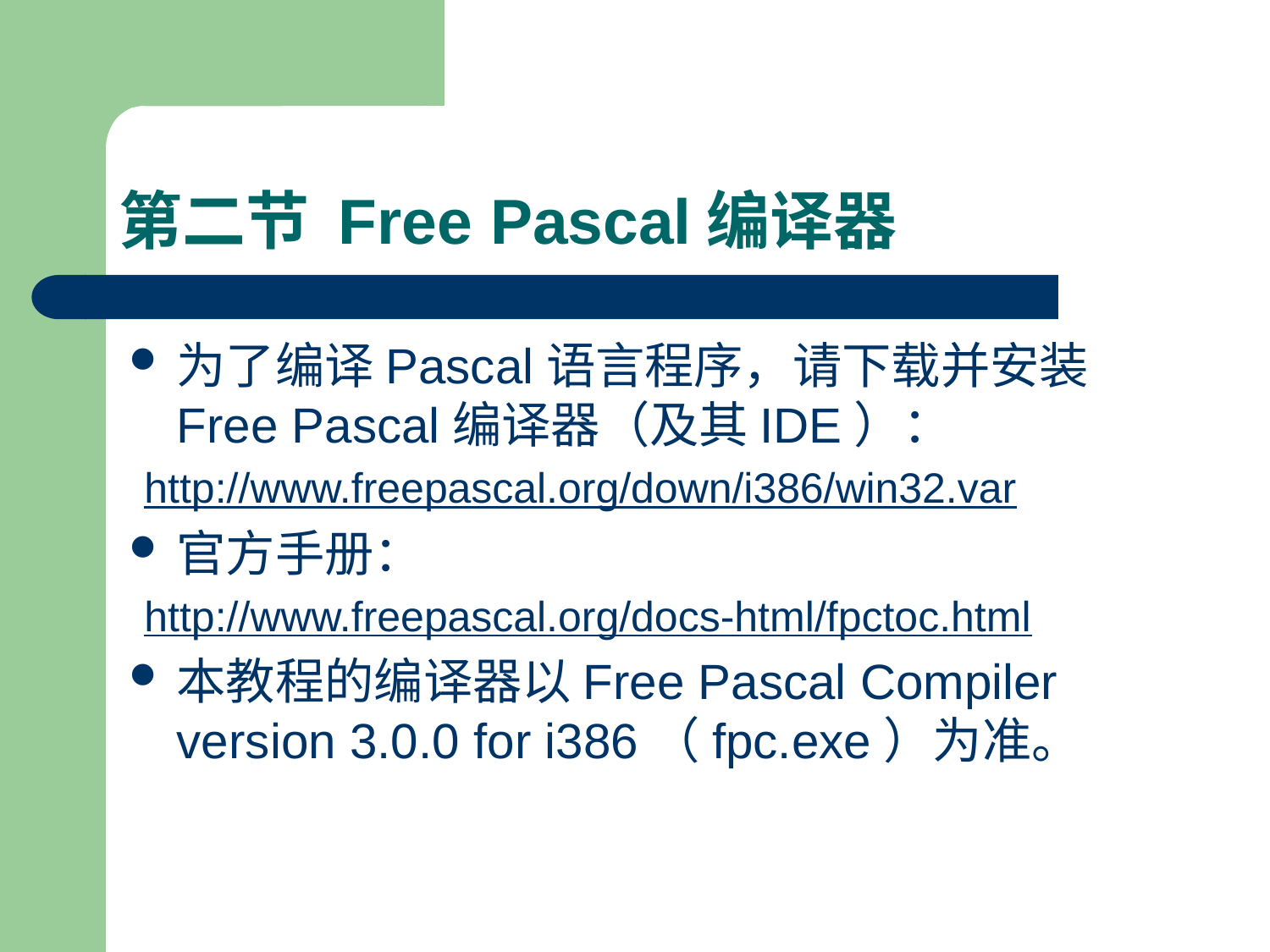

# 第二节 Free Pascal编译器
为了编译Pascal语言程序，请下载并安装Free Pascal编译器（及其IDE）：
http://www.freepascal.org/down/i386/win32.var
官方手册：
http://www.freepascal.org/docs-html/fpctoc.html
本教程的编译器以Free Pascal Compiler version 3.0.0 for i386（fpc.exe）为准。